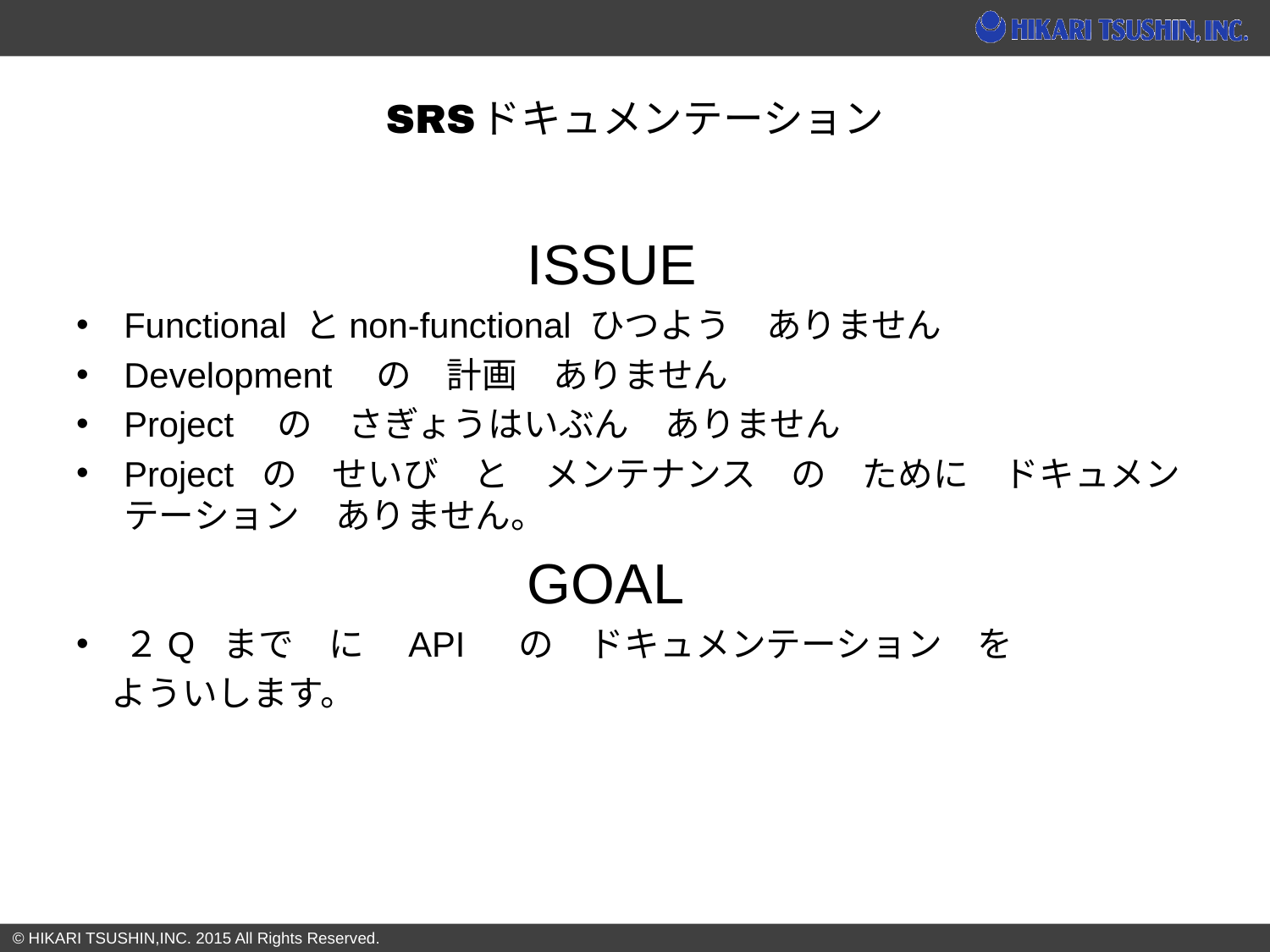

# SRSドキュメンテーション
			　ISSUE
Functional とnon-functional ひつよう　ありません
Development　の　計画　ありません
Project　の　さぎょうはいぶん　ありません
Project  の　せいび　と　メンテナンス　の　ために　ドキュメンテーション　ありません。
			　GOAL
２Q  まで　に　API 　の　ドキュメンテーション　を
　よういします。